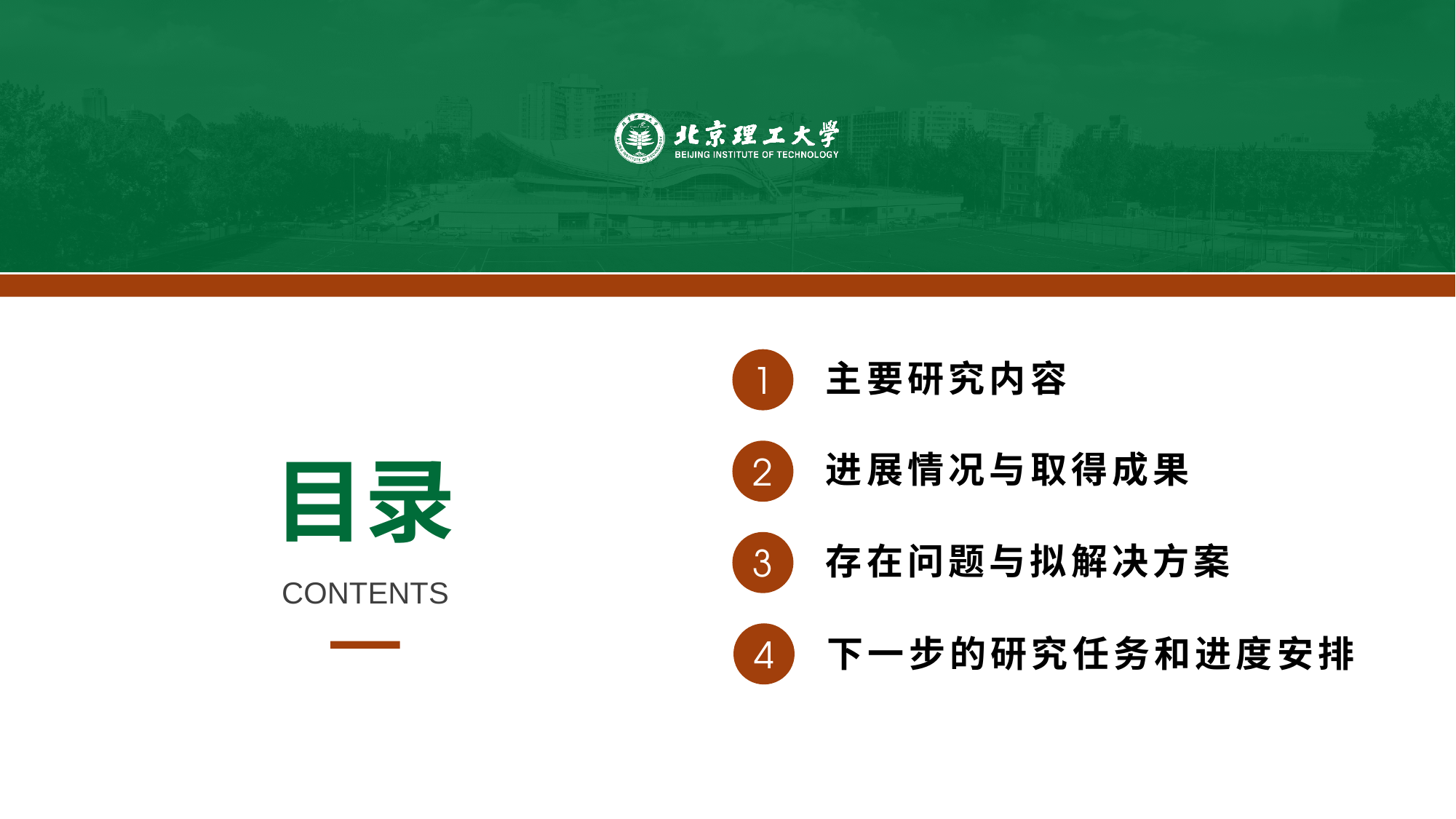

1
主要研究内容
2
进展情况与取得成果
目录
3
存在问题与拟解决方案
CONTENTS
4
下一步的研究任务和进度安排